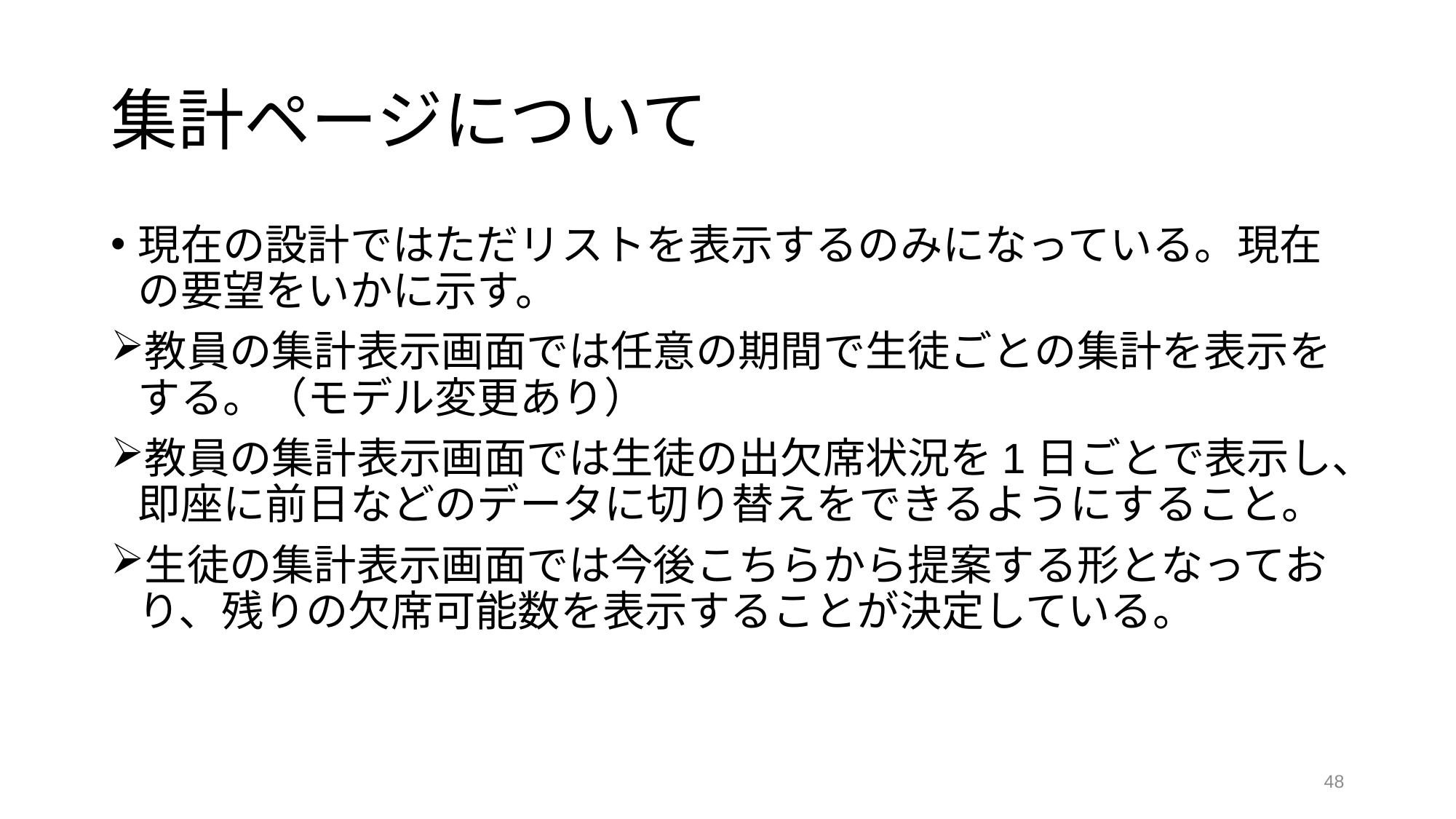

# 集計ページについて
現在の設計ではただリストを表示するのみになっている。現在の要望をいかに示す。
教員の集計表示画面では任意の期間で生徒ごとの集計を表示をする。（モデル変更あり）
教員の集計表示画面では生徒の出欠席状況を1日ごとで表示し、即座に前日などのデータに切り替えをできるようにすること。
生徒の集計表示画面では今後こちらから提案する形となっており、残りの欠席可能数を表示することが決定している。
48